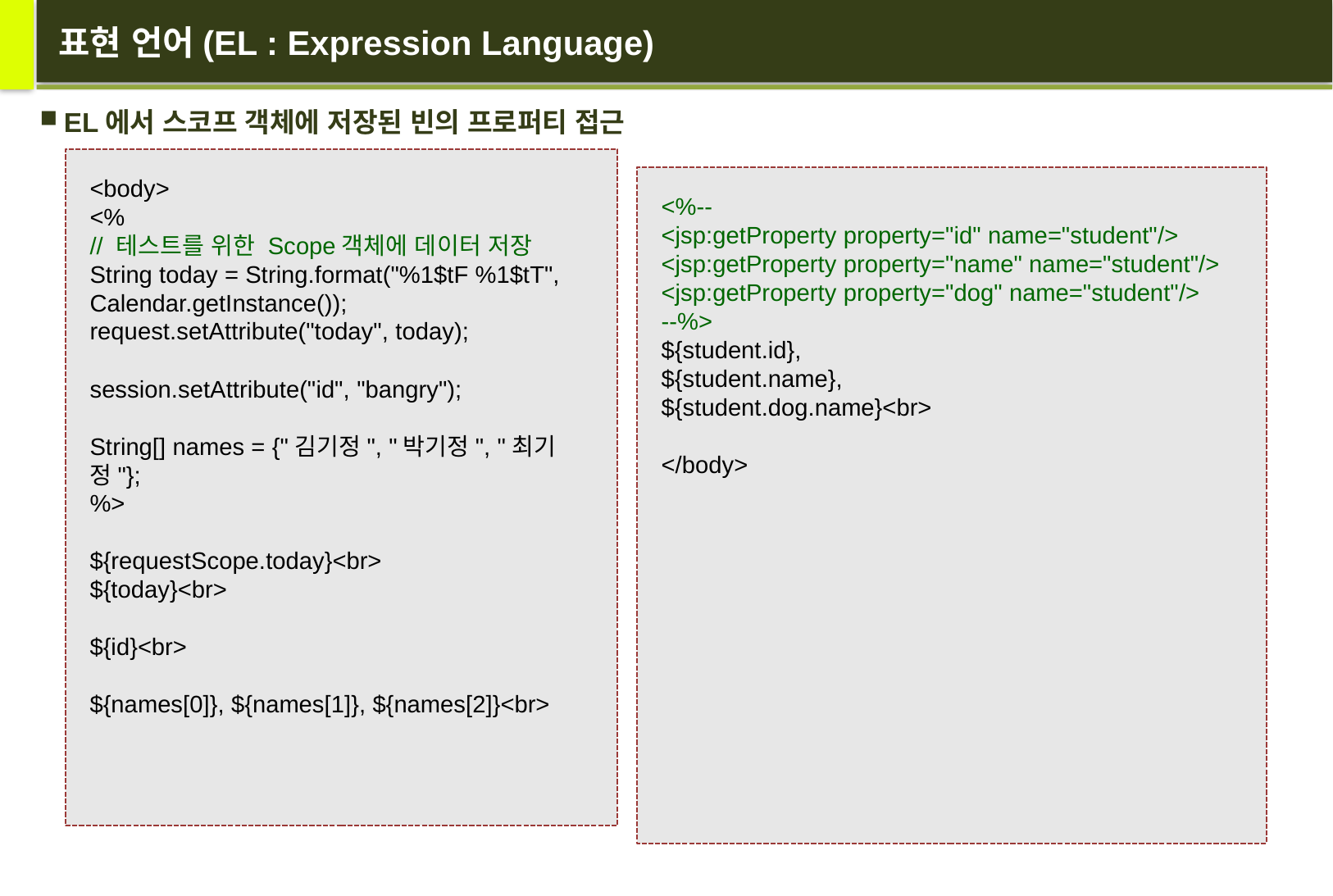

# 표현 언어(EL : Expression Language)
EL에서 스코프 객체에 저장된 빈의 프로퍼티 접근
<body>
<%
// 테스트를 위한 Scope객체에 데이터 저장
String today = String.format("%1$tF %1$tT", Calendar.getInstance());
request.setAttribute("today", today);

session.setAttribute("id", "bangry");

String[] names = {"김기정", "박기정", "최기정"};
%>

${requestScope.today}<br>
${today}<br>

${id}<br>

${names[0]}, ${names[1]}, ${names[2]}<br>
<%--
<jsp:getProperty property="id" name="student"/>
<jsp:getProperty property="name" name="student"/>
<jsp:getProperty property="dog" name="student"/>
--%>
${student.id},
${student.name},
${student.dog.name}<br>

</body>